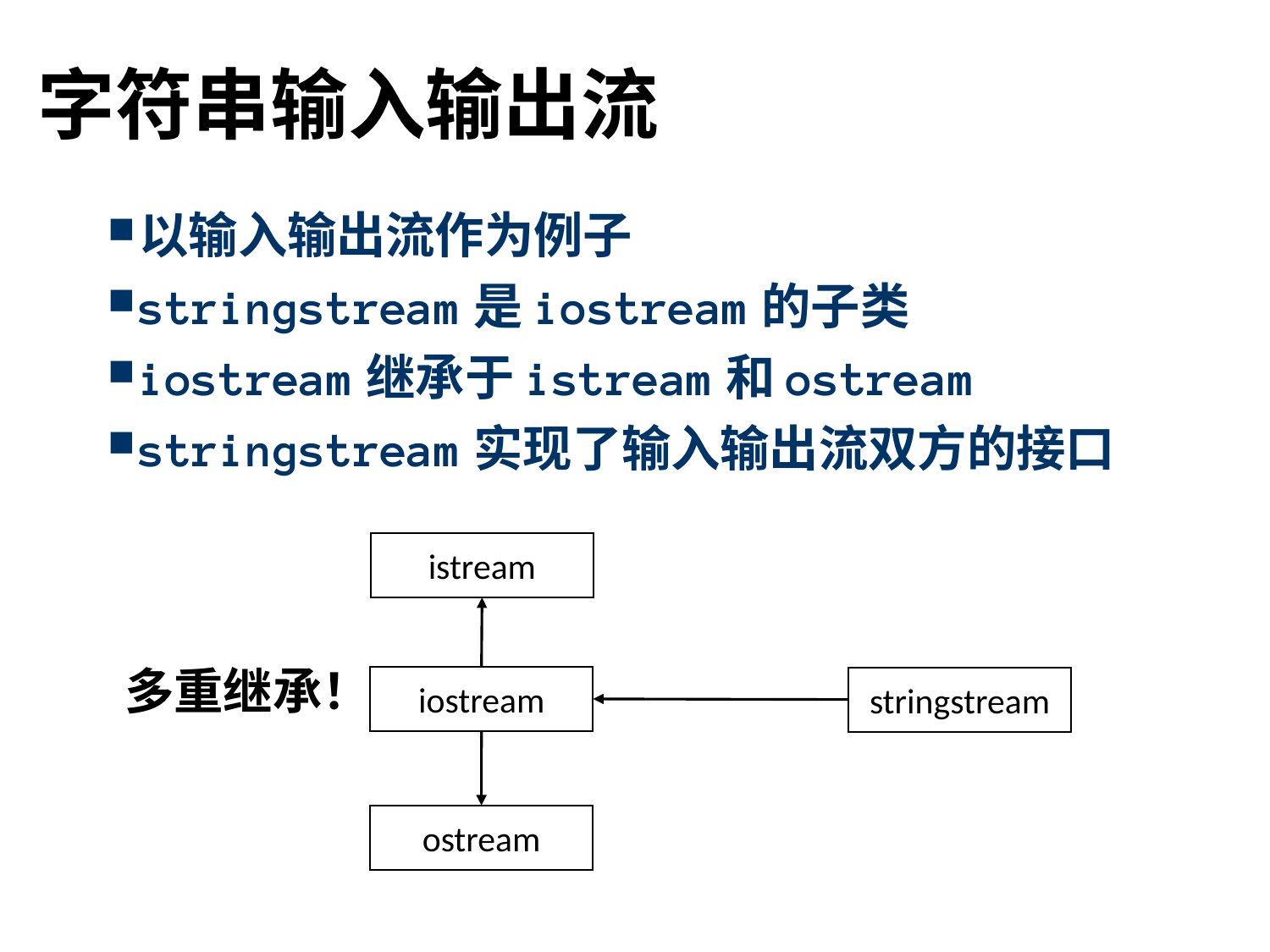

# 字符串输入输出流
以输入输出流作为例子
stringstream是iostream的子类
iostream继承于istream和ostream
stringstream实现了输入输出流双方的接口
istream
iostream
stringstream
ostream
多重继承！
29